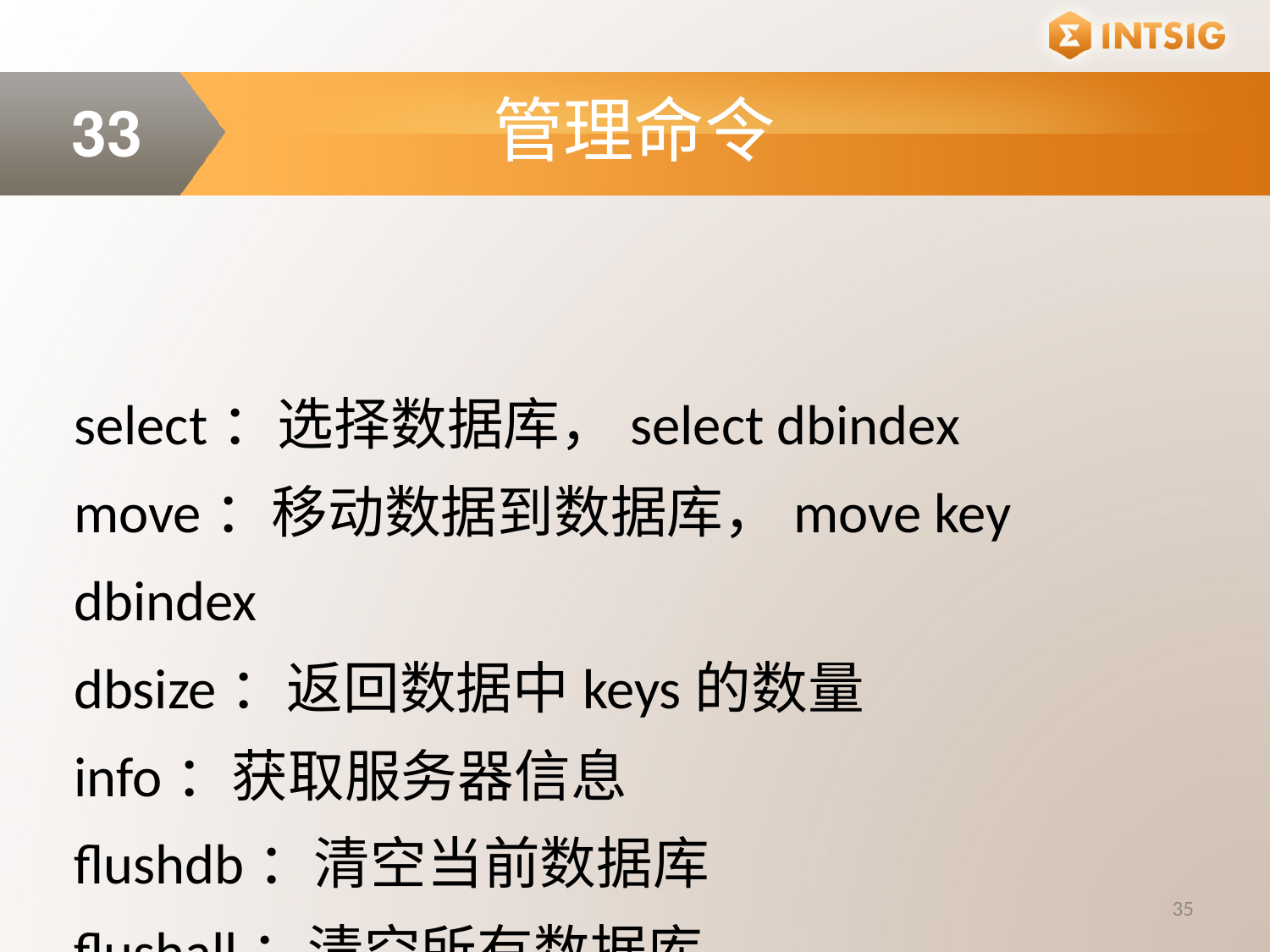

管理命令
33
select：选择数据库，select dbindex
move：移动数据到数据库，move key dbindex
dbsize：返回数据中keys的数量
info：获取服务器信息
flushdb：清空当前数据库
flushall：清空所有数据库
35